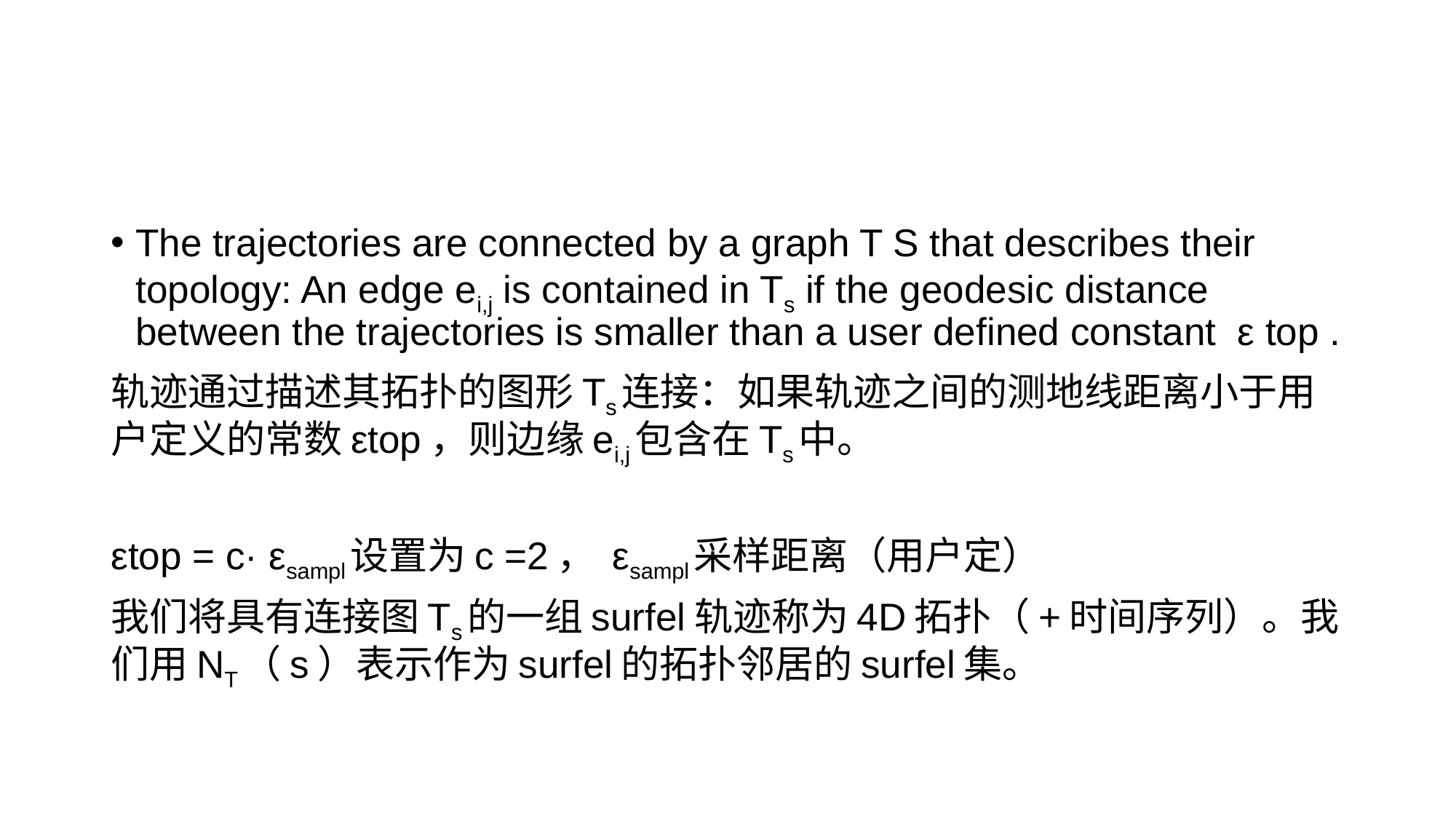

#
The trajectories are connected by a graph T S that describes their topology: An edge ei,j is contained in Ts if the geodesic distance between the trajectories is smaller than a user defined constant  ε top .
轨迹通过描述其拓扑的图形Ts连接：如果轨迹之间的测地线距离小于用户定义的常数εtop，则边缘ei,j包含在Ts中。

εtop = c· εsampl设置为c =2， εsampl采样距离（用户定）
我们将具有连接图Ts的一组surfel轨迹称为4D拓扑（+时间序列）。我们用NT（s）表示作为surfel的拓扑邻居的surfel集。